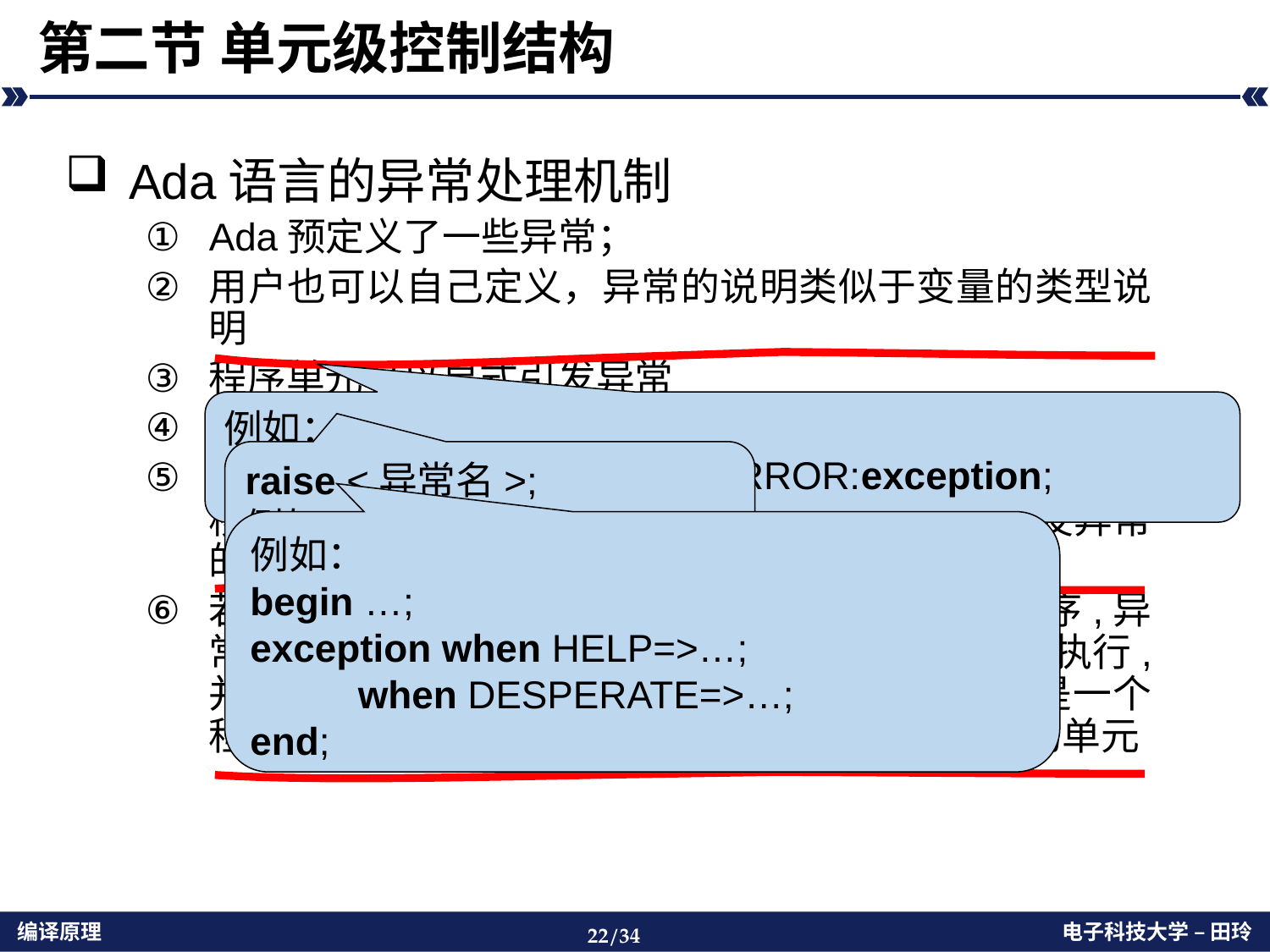

# 第二节 单元级控制结构
Ada语言的异常处理机制
Ada预定义了一些异常；
用户也可以自己定义，异常的说明类似于变量的类型说明
程序单元可以显式引发异常
异常处理程序紧跟在子程序、程序包或分程序之后
若引发异常的单元为异常提供处理程序, 控制将直接转移到那个处理程序, 一旦处理程序执行完后, 引发异常的单元也终止
若当前执行的单元U并未提供相应的异常处理程序,异常将被传播: 若U是一个分程序, 那么终止U的执行, 并在包围U的单元内隐式引发这个异常; 若U是一个程序包体, 那么异常传播给包含这个程序包说明的单元

例如：
PECULIAR,BUFFER_FULL,ERROR:exception;

raise <异常名>;
例如：
raise HELP;

例如：
begin …;
exception when HELP=>…;
          when DESPERATE=>…;
end;